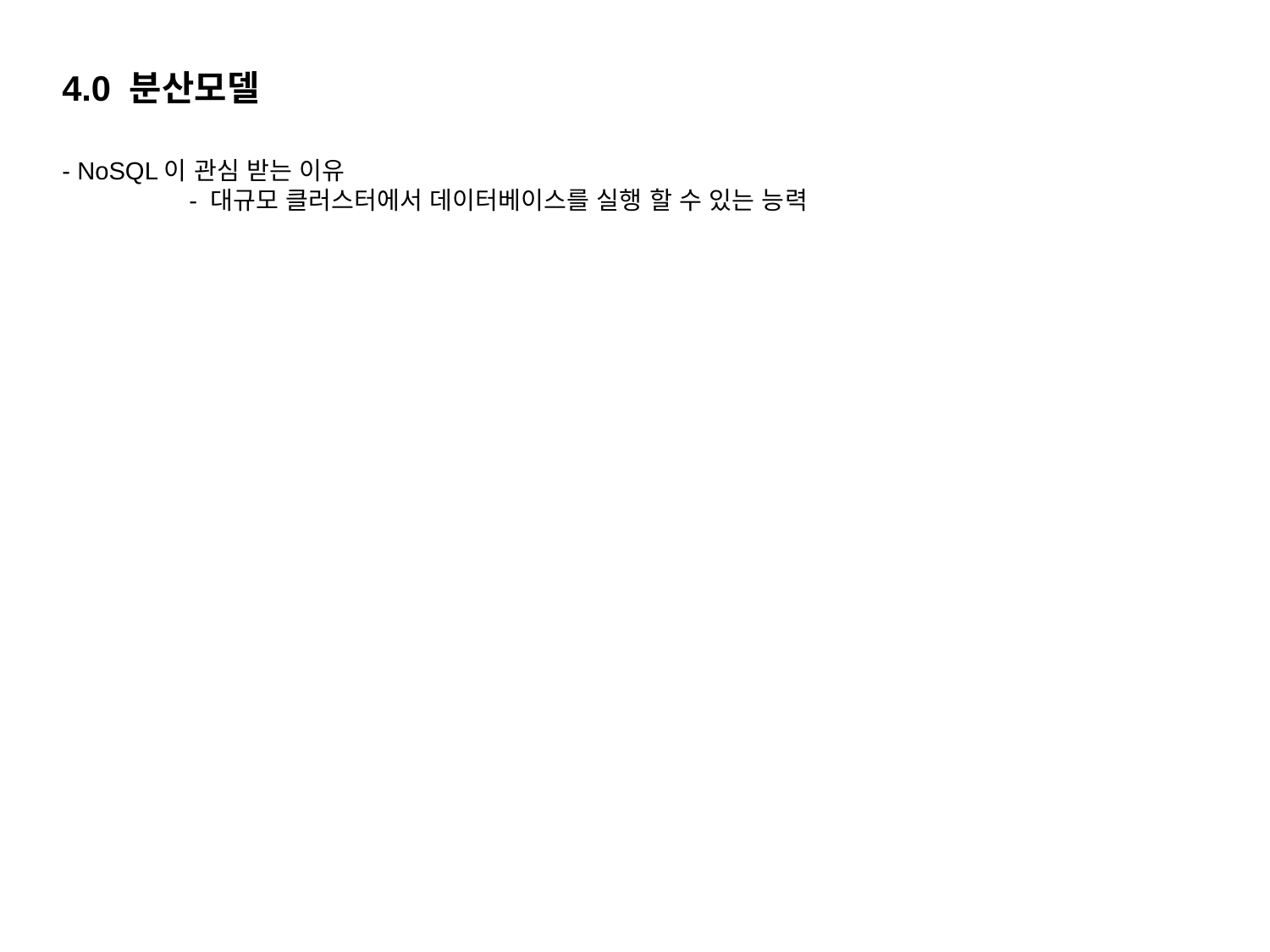

4.0 분산모델
- NoSQL이 관심 받는 이유
	- 대규모 클러스터에서 데이터베이스를 실행 할 수 있는 능력